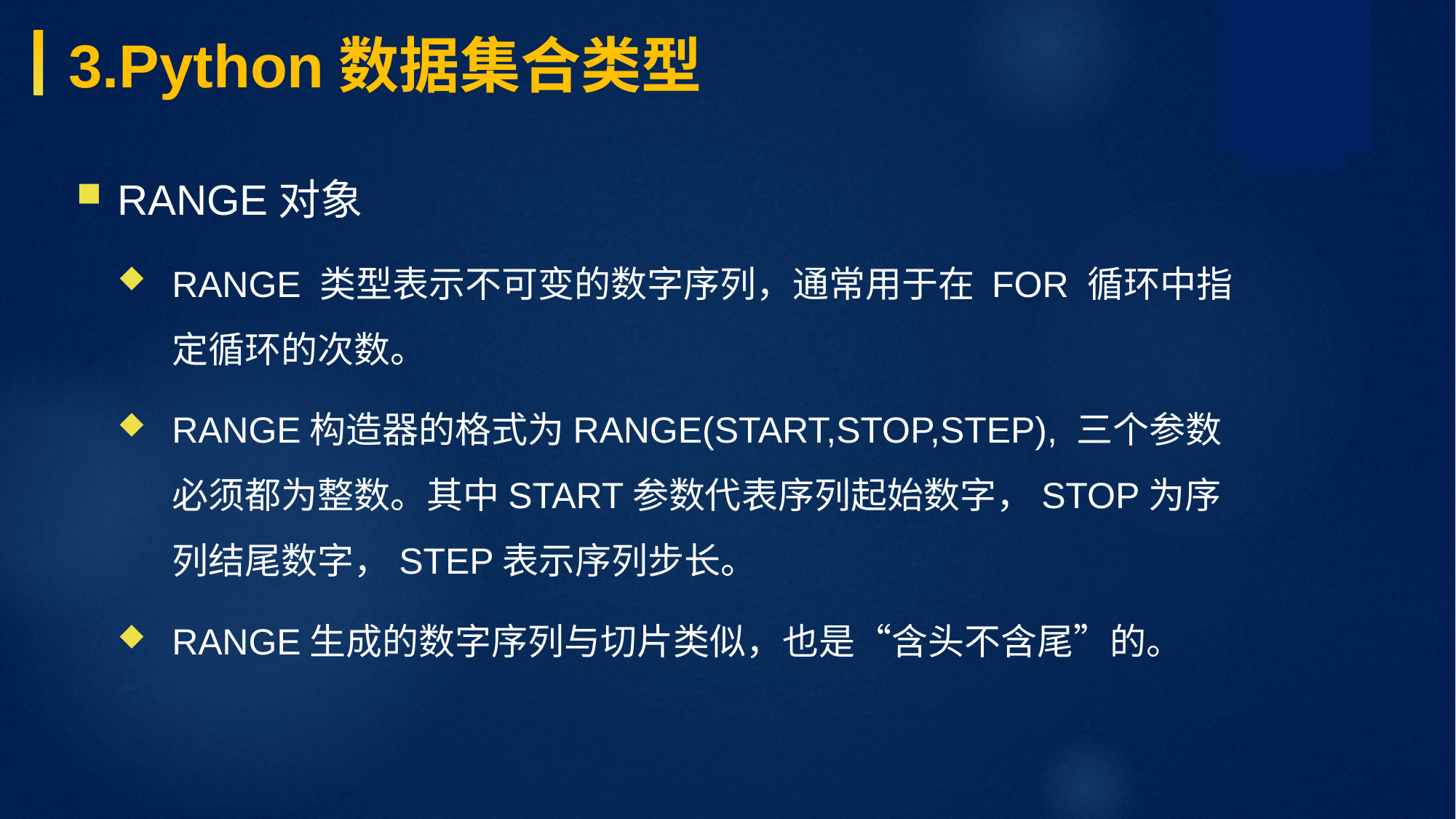

3.Python数据集合类型
range对象
range 类型表示不可变的数字序列，通常用于在 for 循环中指定循环的次数。
range构造器的格式为range(start,stop,step), 三个参数必须都为整数。其中start参数代表序列起始数字，stop为序列结尾数字，step表示序列步长。
range生成的数字序列与切片类似，也是“含头不含尾”的。